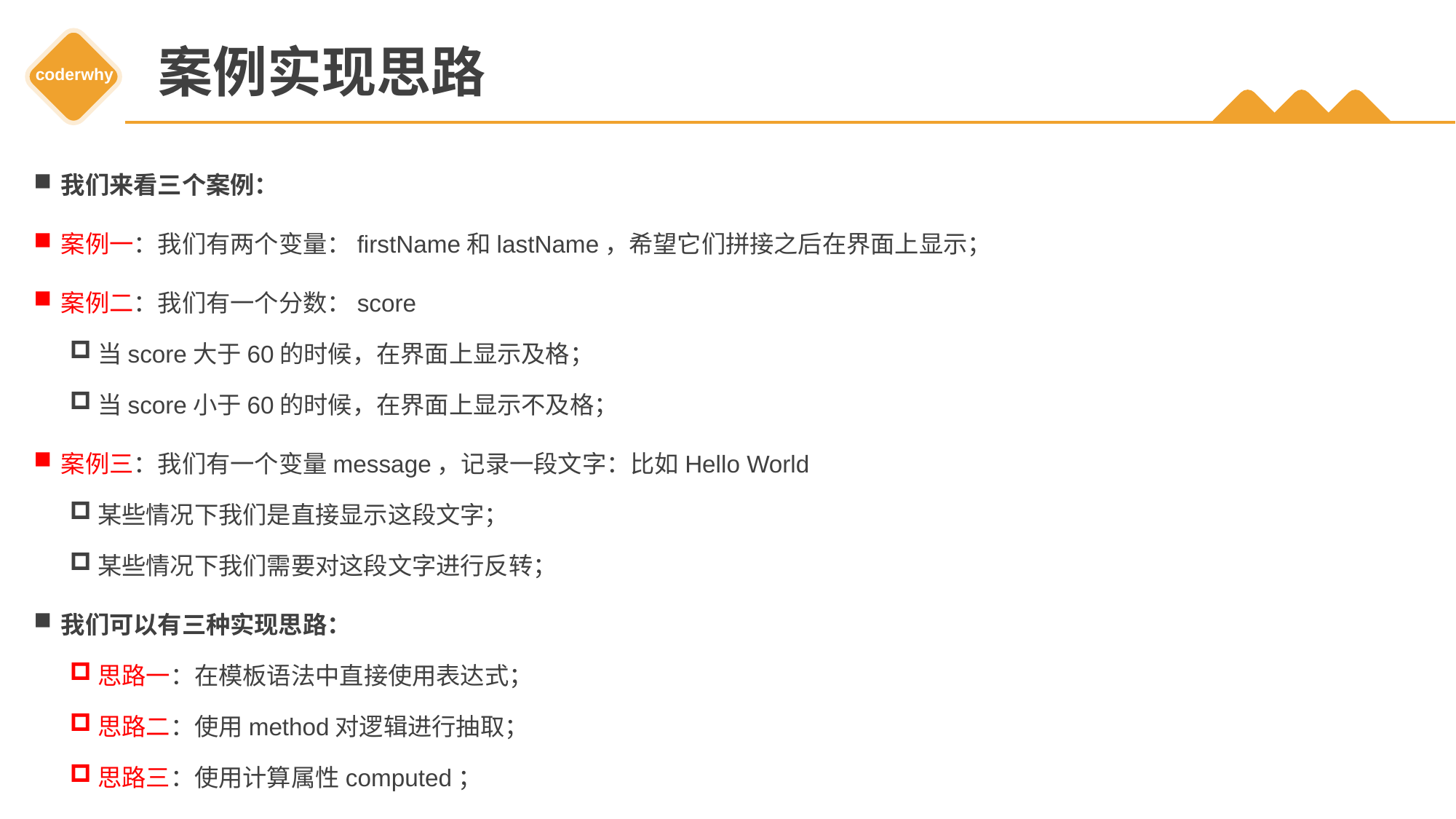

# 案例实现思路
我们来看三个案例：
案例一：我们有两个变量：firstName和lastName，希望它们拼接之后在界面上显示；
案例二：我们有一个分数：score
当score大于60的时候，在界面上显示及格；
当score小于60的时候，在界面上显示不及格；
案例三：我们有一个变量message，记录一段文字：比如Hello World
某些情况下我们是直接显示这段文字；
某些情况下我们需要对这段文字进行反转；
我们可以有三种实现思路：
思路一：在模板语法中直接使用表达式；
思路二：使用method对逻辑进行抽取；
思路三：使用计算属性computed；